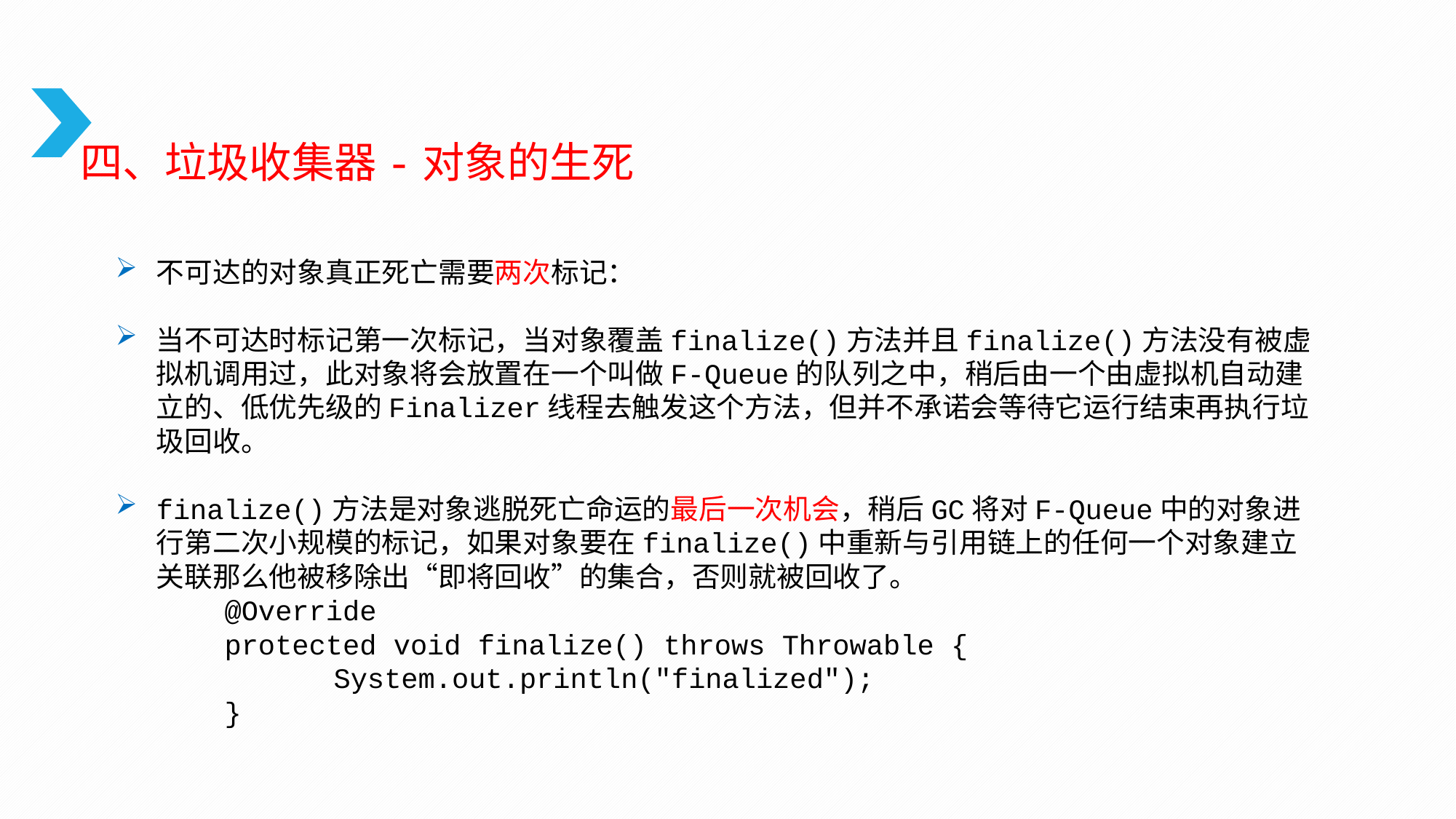

四、垃圾收集器-对象的生死
不可达的对象真正死亡需要两次标记：

当不可达时标记第一次标记，当对象覆盖finalize()方法并且finalize()方法没有被虚拟机调用过，此对象将会放置在一个叫做F-Queue的队列之中，稍后由一个由虚拟机自动建立的、低优先级的Finalizer线程去触发这个方法，但并不承诺会等待它运行结束再执行垃圾回收。

finalize()方法是对象逃脱死亡命运的最后一次机会，稍后GC将对F-Queue中的对象进行第二次小规模的标记，如果对象要在finalize()中重新与引用链上的任何一个对象建立关联那么他被移除出“即将回收”的集合，否则就被回收了。
	@Override
	protected void finalize() throws Throwable {
		System.out.println("finalized");
	}